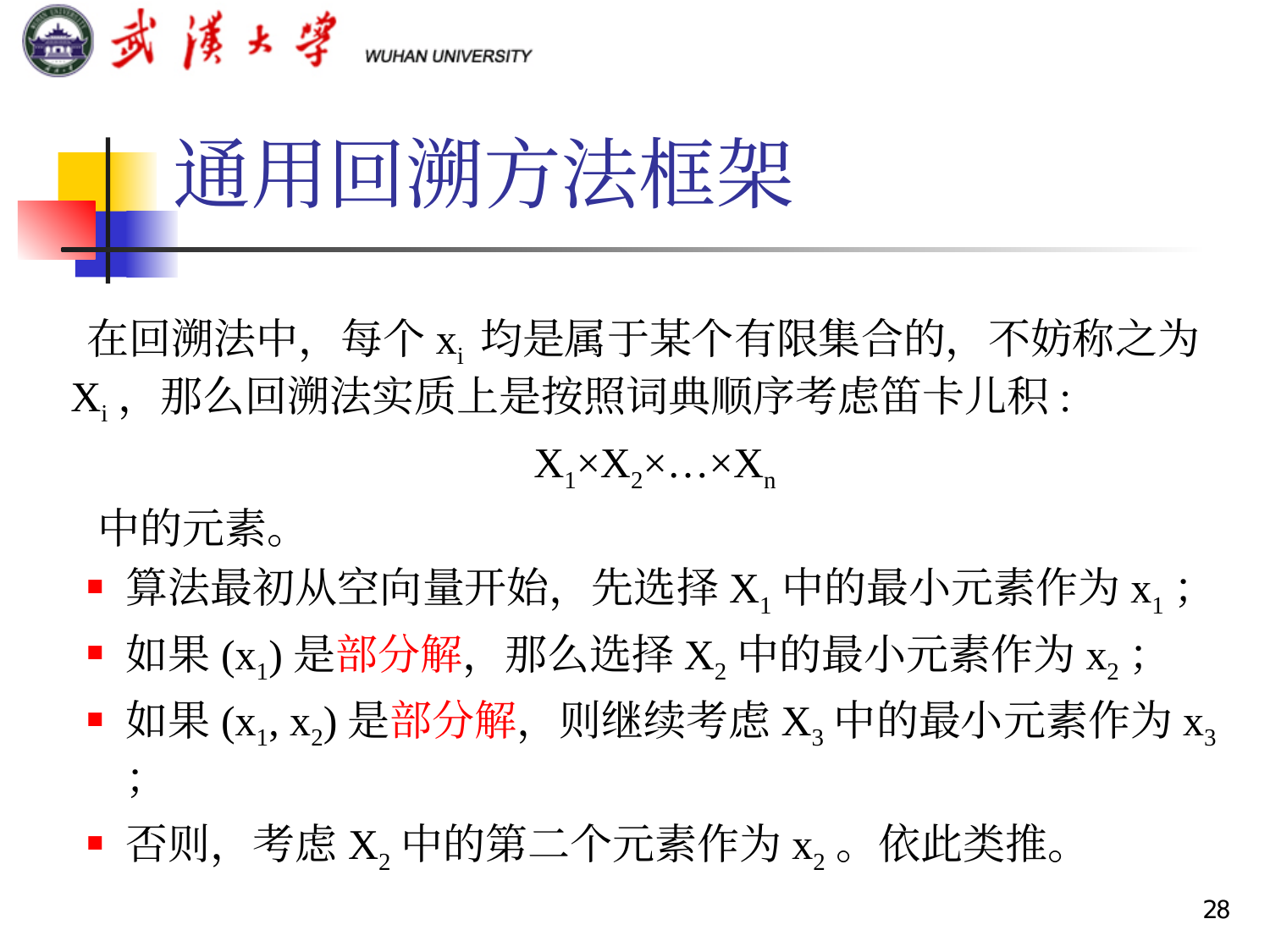

# 通用回溯方法框架
     在回溯法中，每个xi 均是属于某个有限集合的，不妨称之为Xi，那么回溯法实质上是按照词典顺序考虑笛卡儿积:
  X1×X2×…×Xn
      中的元素。
算法最初从空向量开始，先选择X1中的最小元素作为x1；
如果(x1)是部分解，那么选择X2中的最小元素作为x2；
如果(x1, x2)是部分解，则继续考虑X3中的最小元素作为x3 ；
否则，考虑X2中的第二个元素作为x2。依此类推。
28